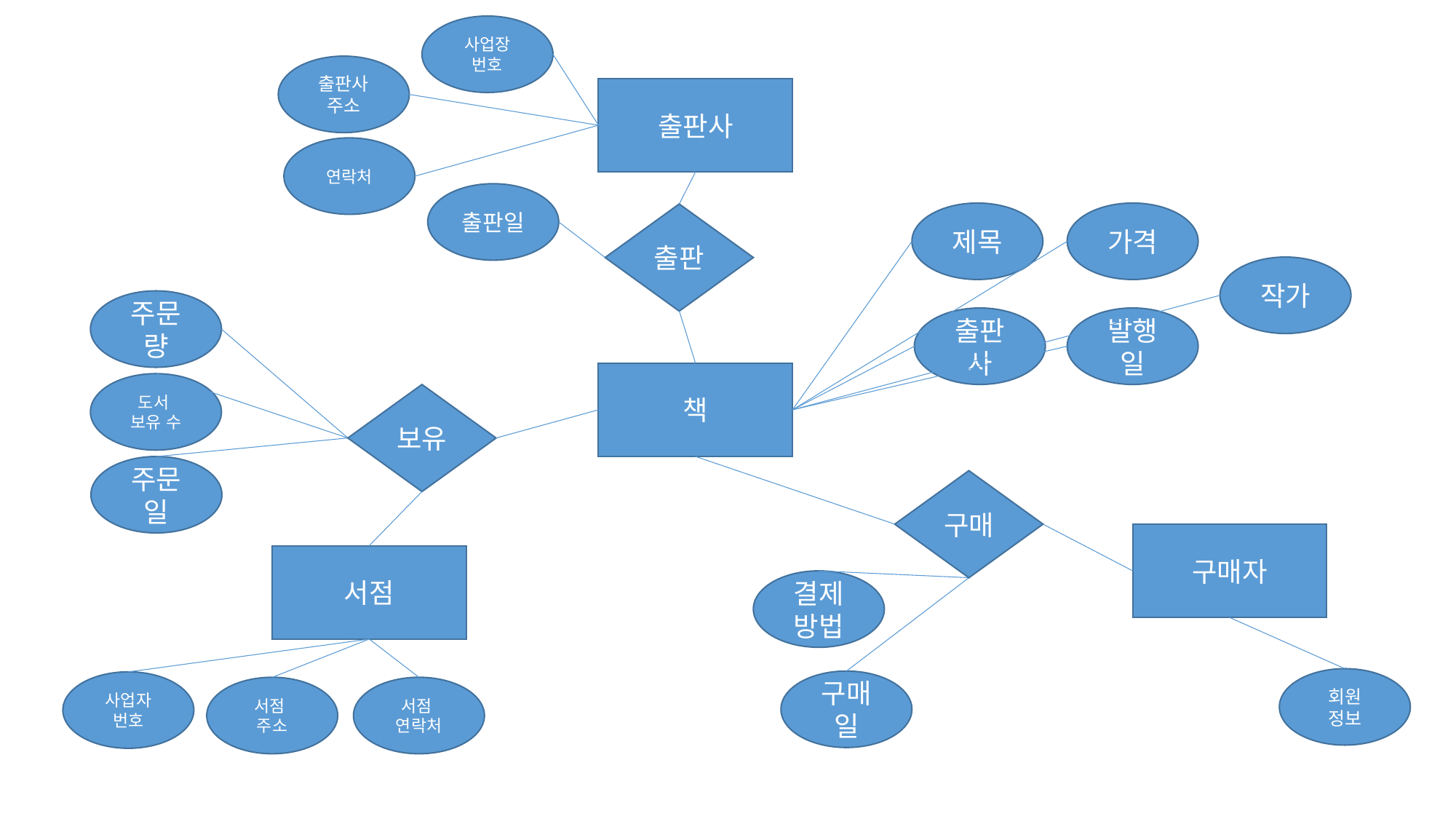

사업장
번호
출판사 주소
출판사
연락처
출판일
제목
가격
출판
작가
주문량
출판사
발행일
책
도서
보유 수
보유
주문일
구매
구매자
서점
결제방법
회원
정보
구매일
사업자
번호
서점
주소
서점
연락처